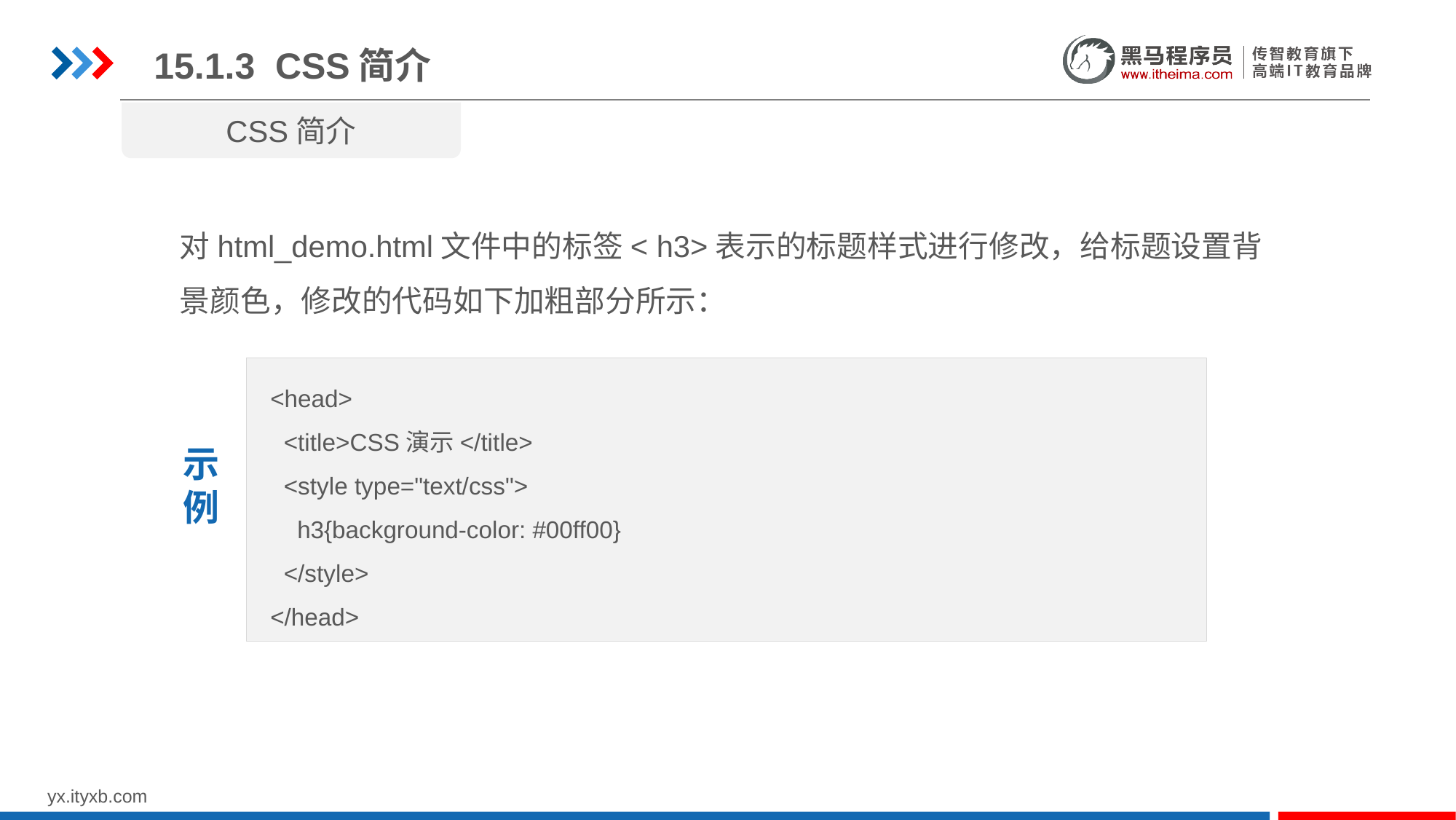

15.1.3  CSS简介

CSS简介
对html_demo.html文件中的标签< h3>表示的标题样式进行修改，给标题设置背景颜色，修改的代码如下加粗部分所示：
  <head>
    <title>CSS演示</title>
    <style type="text/css">
      h3{background-color: #00ff00}
    </style>
  </head>
示
例